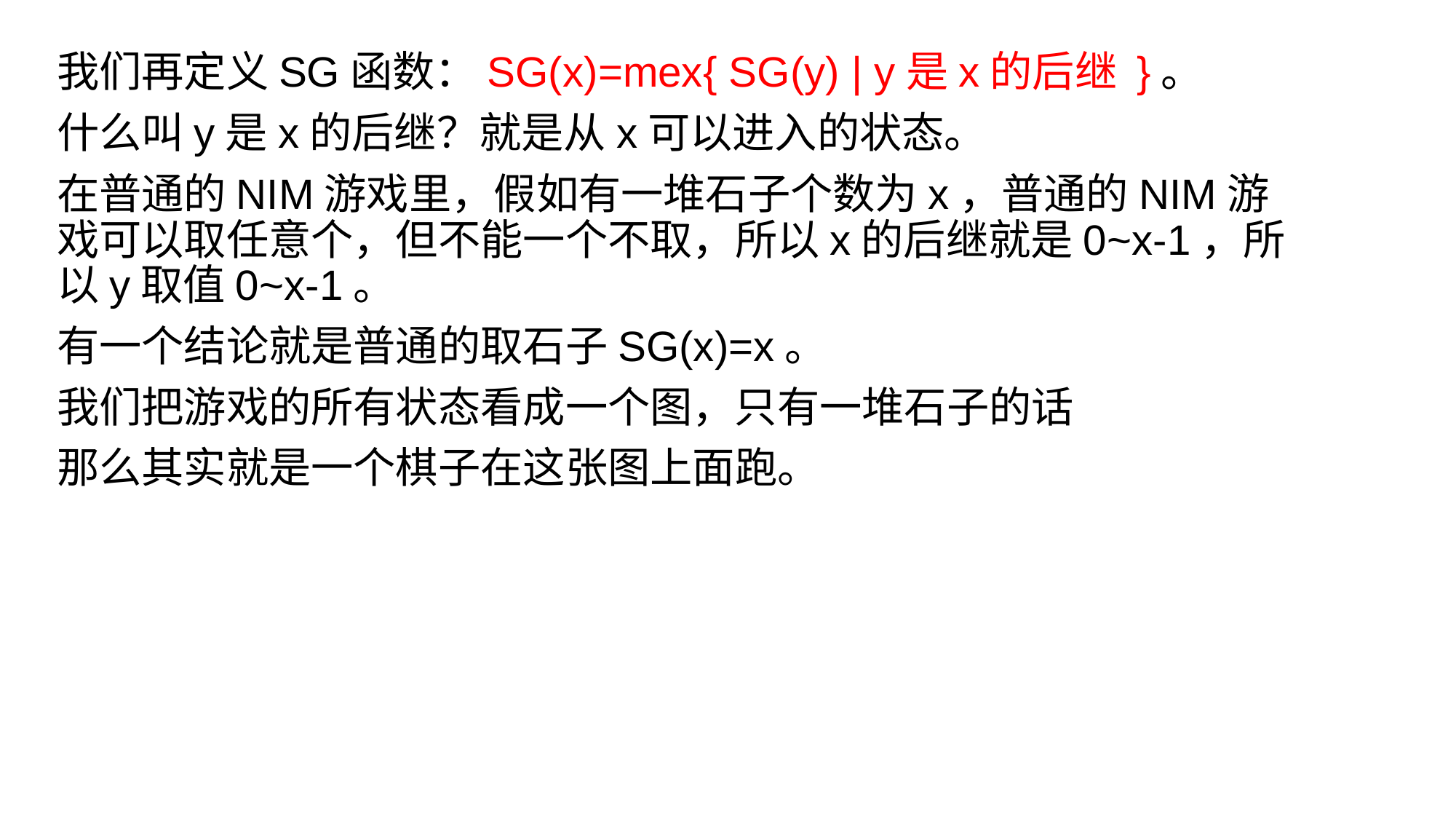

我们再定义SG函数：SG(x)=mex{ SG(y) | y是x的后继 }。
什么叫y是x的后继？就是从x可以进入的状态。
在普通的NIM游戏里，假如有一堆石子个数为x，普通的NIM游戏可以取任意个，但不能一个不取，所以x的后继就是0~x-1，所以y取值0~x-1。
有一个结论就是普通的取石子SG(x)=x。
我们把游戏的所有状态看成一个图，只有一堆石子的话
那么其实就是一个棋子在这张图上面跑。